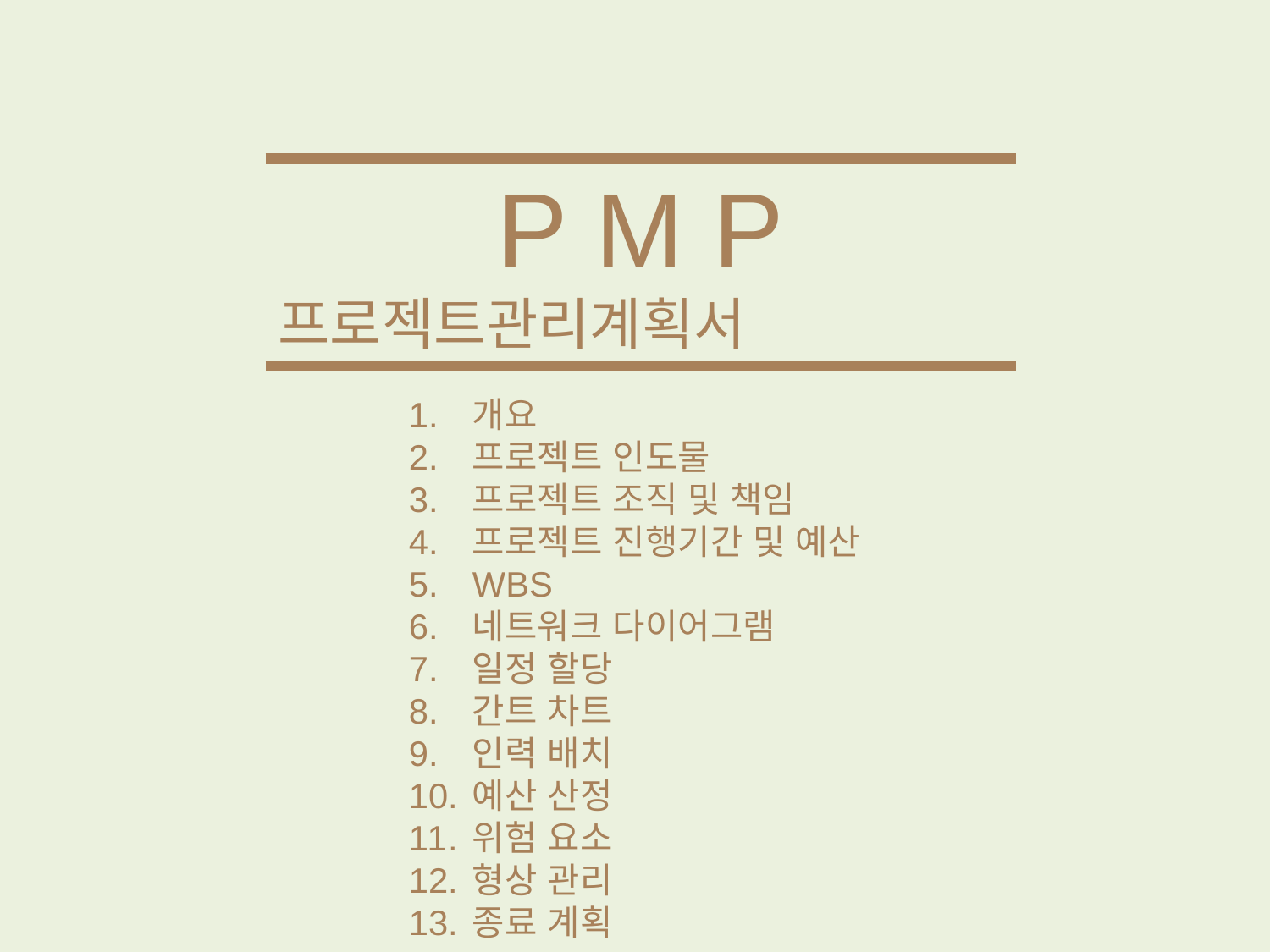

P M P
프로젝트관리계획서
개요
프로젝트 인도물
프로젝트 조직 및 책임
프로젝트 진행기간 및 예산
WBS
네트워크 다이어그램
일정 할당
간트 차트
인력 배치
예산 산정
위험 요소
형상 관리
종료 계획